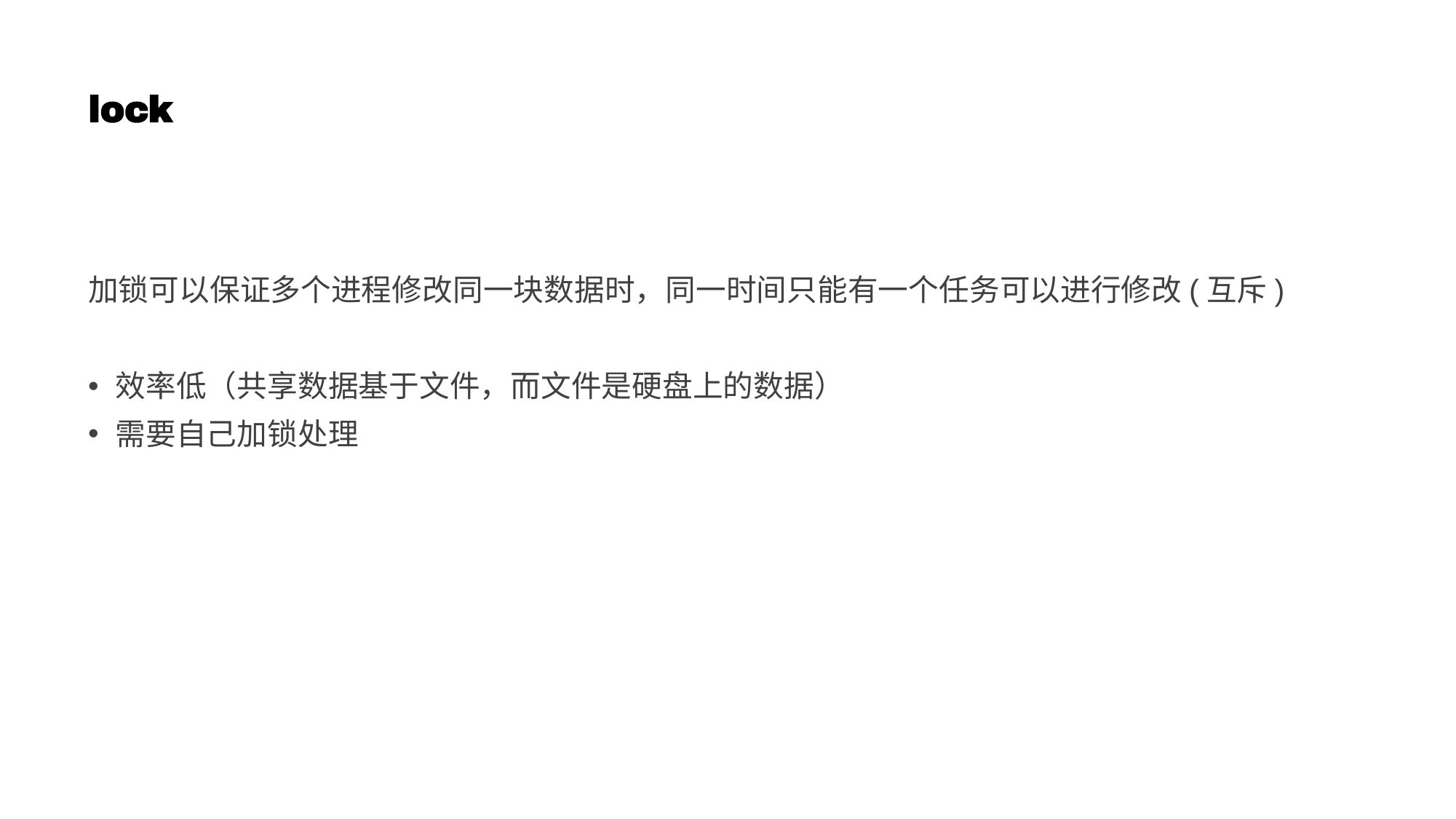

# lock

加锁可以保证多个进程修改同一块数据时，同一时间只能有一个任务可以进行修改(互斥)

效率低（共享数据基于文件，而文件是硬盘上的数据）
需要自己加锁处理